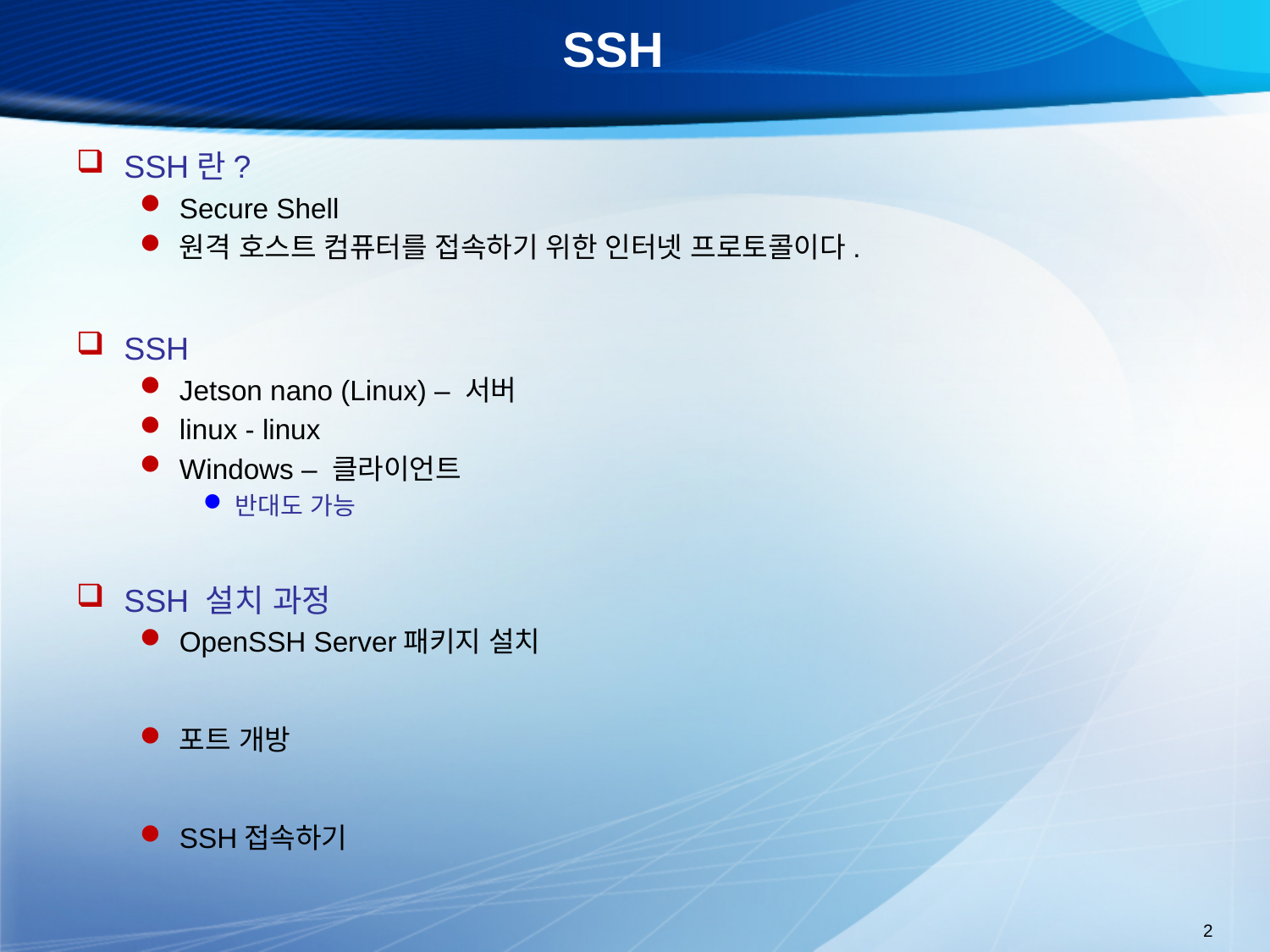

# SSH
SSH란?
Secure Shell
원격 호스트 컴퓨터를 접속하기 위한 인터넷 프로토콜이다.

SSH
Jetson nano (Linux) – 서버
linux - linux
Windows – 클라이언트
반대도 가능

SSH 설치 과정
OpenSSH Server패키지 설치

포트 개방

SSH접속하기